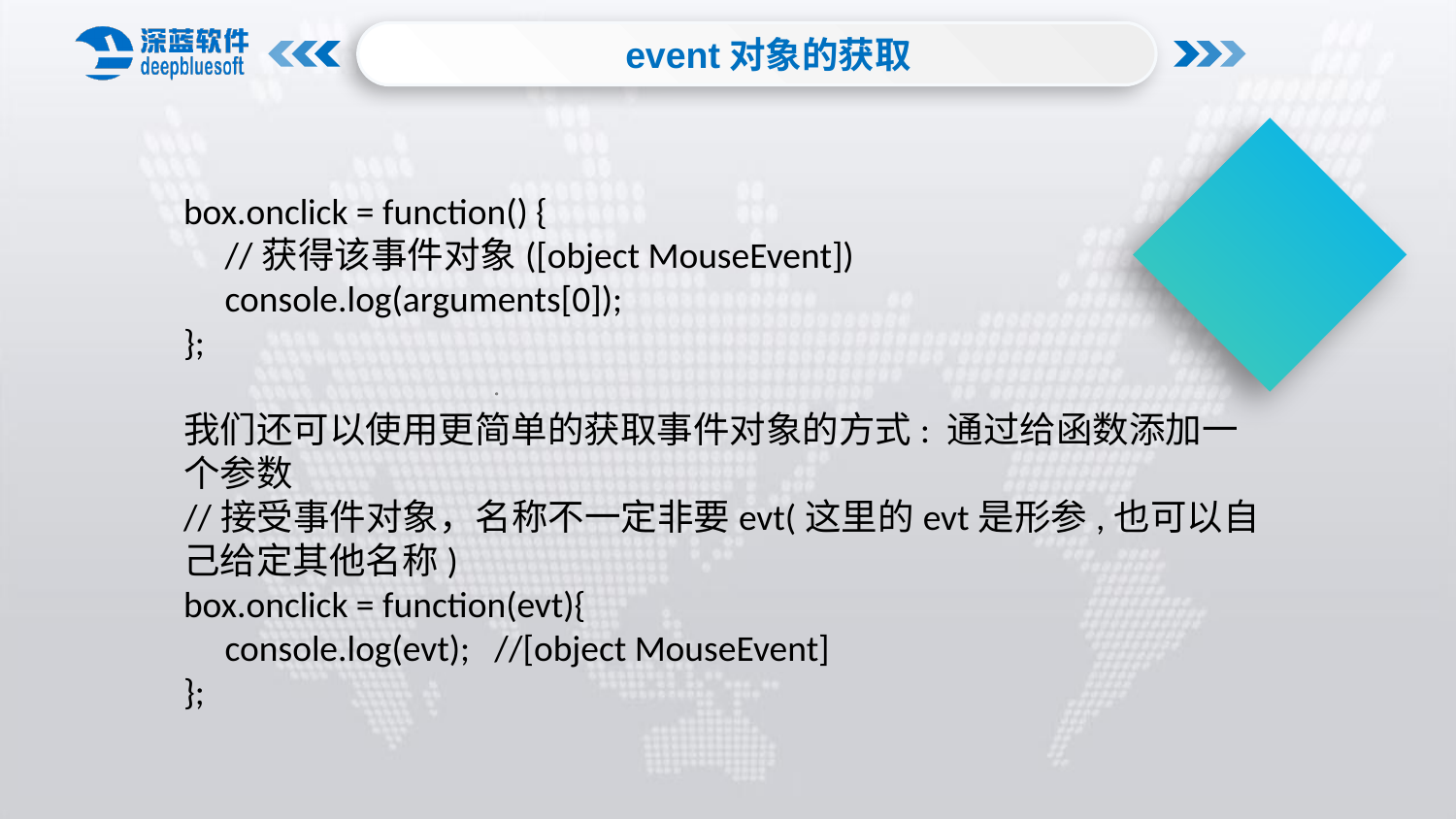

event对象的获取

box.onclick = function() {
     //获得该事件对象([object MouseEvent])
     console.log(arguments[0]);
};

我们还可以使用更简单的获取事件对象的方式: 通过给函数添加一个参数
//接受事件对象，名称不一定非要evt(这里的evt是形参,也可以自己给定其他名称)
box.onclick = function(evt){
     console.log(evt);   //[object MouseEvent]
};